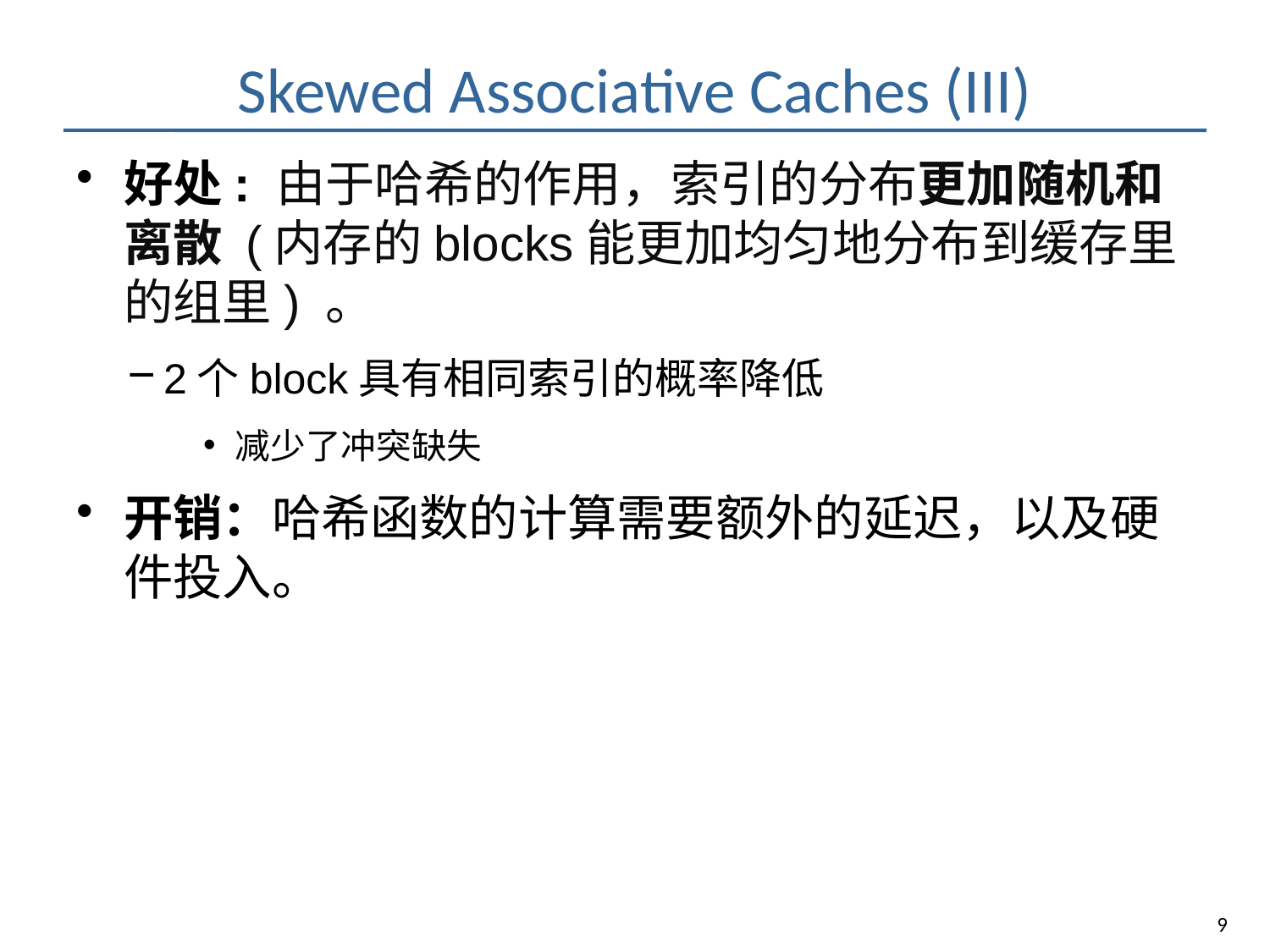

# Skewed Associative Caches (III)
好处: 由于哈希的作用，索引的分布更加随机和离散 (内存的blocks能更加均匀地分布到缓存里的组里) 。
2个block具有相同索引的概率降低
减少了冲突缺失
开销：哈希函数的计算需要额外的延迟，以及硬件投入。
9